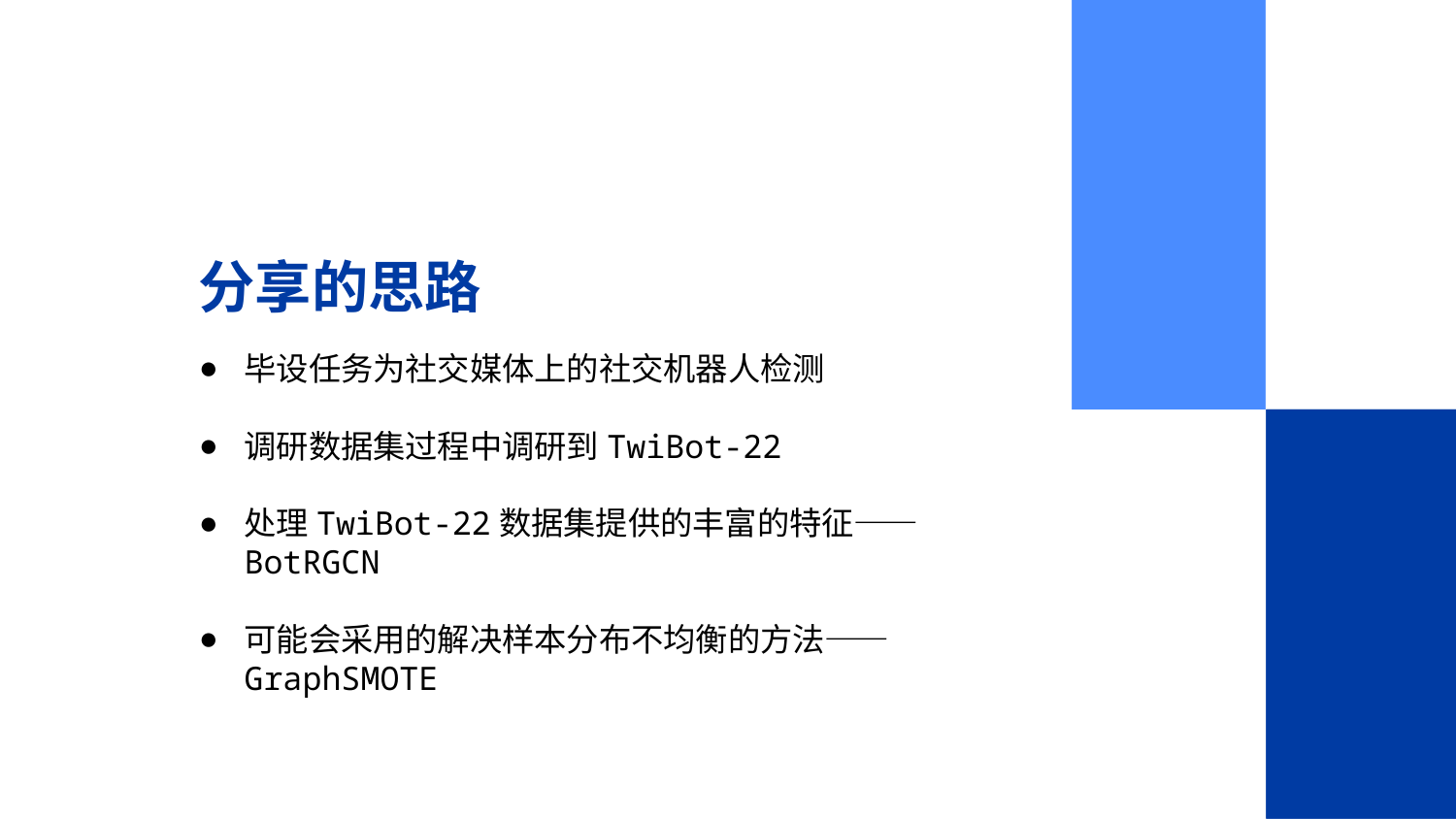

# 分享的思路
毕设任务为社交媒体上的社交机器人检测

调研数据集过程中调研到TwiBot-22

处理TwiBot-22数据集提供的丰富的特征——BotRGCN

可能会采用的解决样本分布不均衡的方法——GraphSMOTE